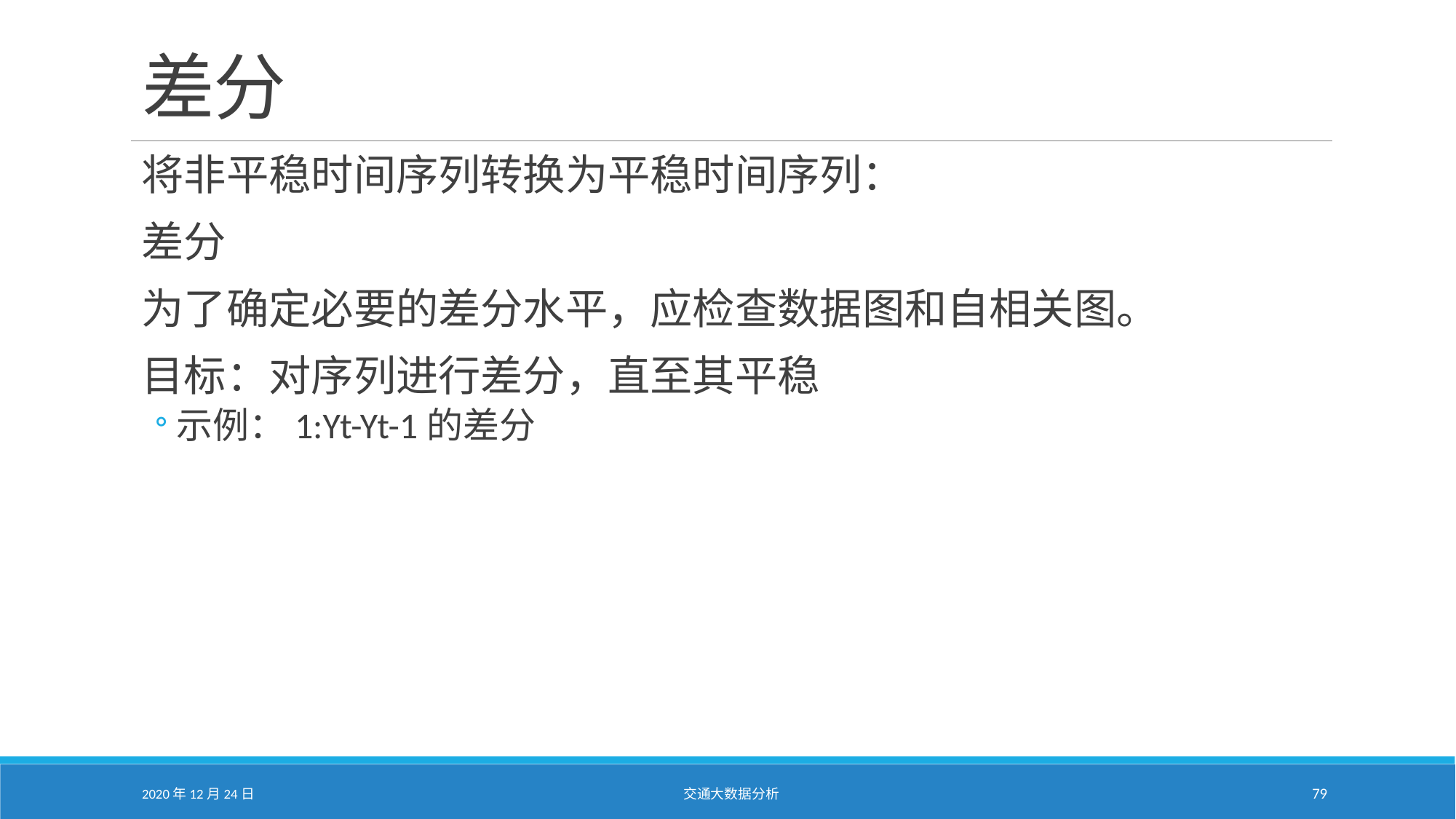

# 差分
将非平稳时间序列转换为平稳时间序列：
差分
为了确定必要的差分水平，应检查数据图和自相关图。
目标：对序列进行差分，直至其平稳
示例：1:Yt-Yt-1的差分
2020年12月24日
交通大数据分析
79